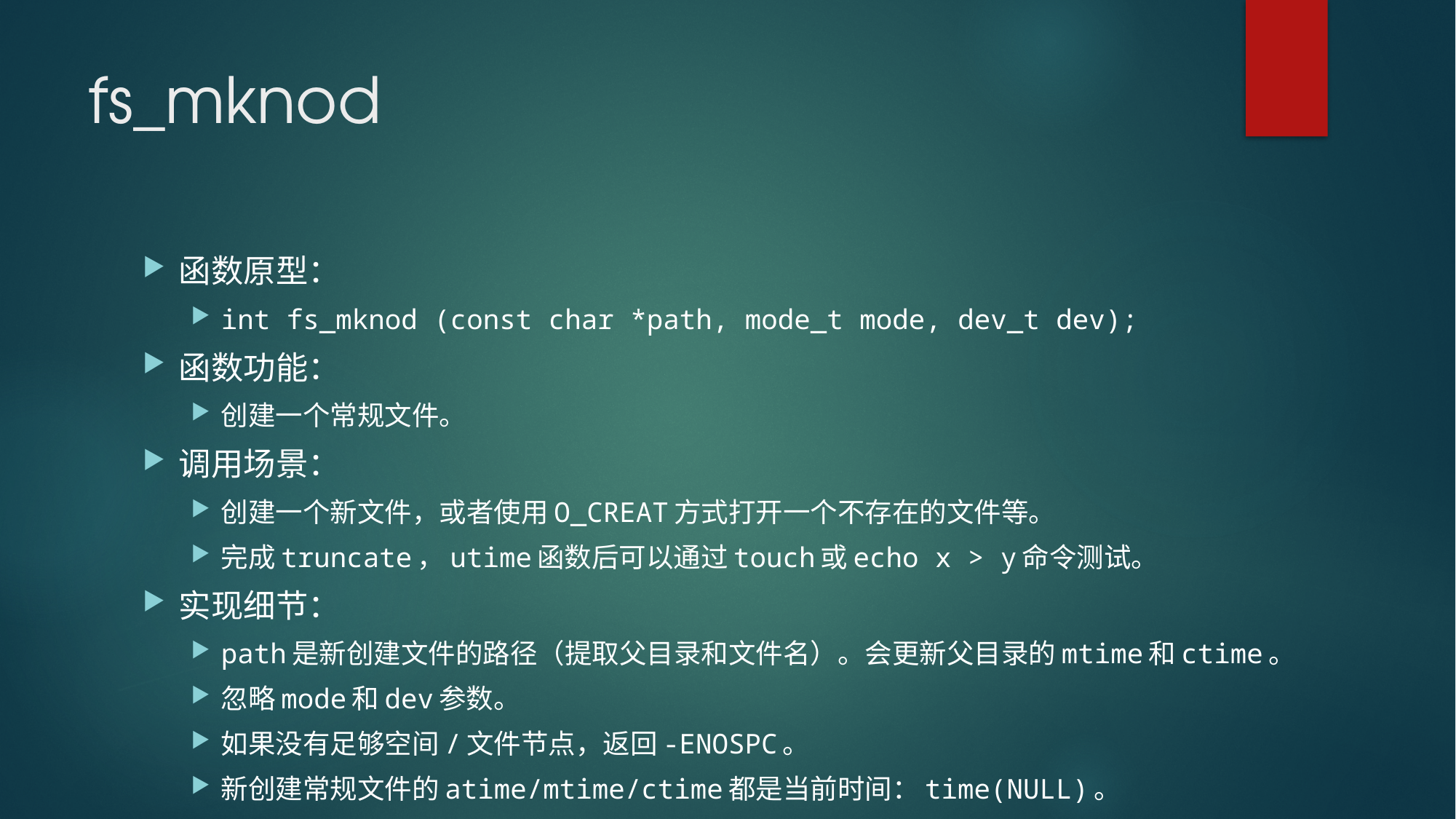

# fs_mknod
函数原型：
int fs_mknod (const char *path, mode_t mode, dev_t dev);
函数功能：
创建一个常规文件。
调用场景：
创建一个新文件，或者使用O_CREAT方式打开一个不存在的文件等。
完成truncate，utime函数后可以通过touch或echo x > y命令测试。
实现细节：
path是新创建文件的路径（提取父目录和文件名）。会更新父目录的mtime和ctime。
忽略mode和dev参数。
如果没有足够空间/文件节点，返回-ENOSPC。
新创建常规文件的atime/mtime/ctime都是当前时间：time(NULL)。